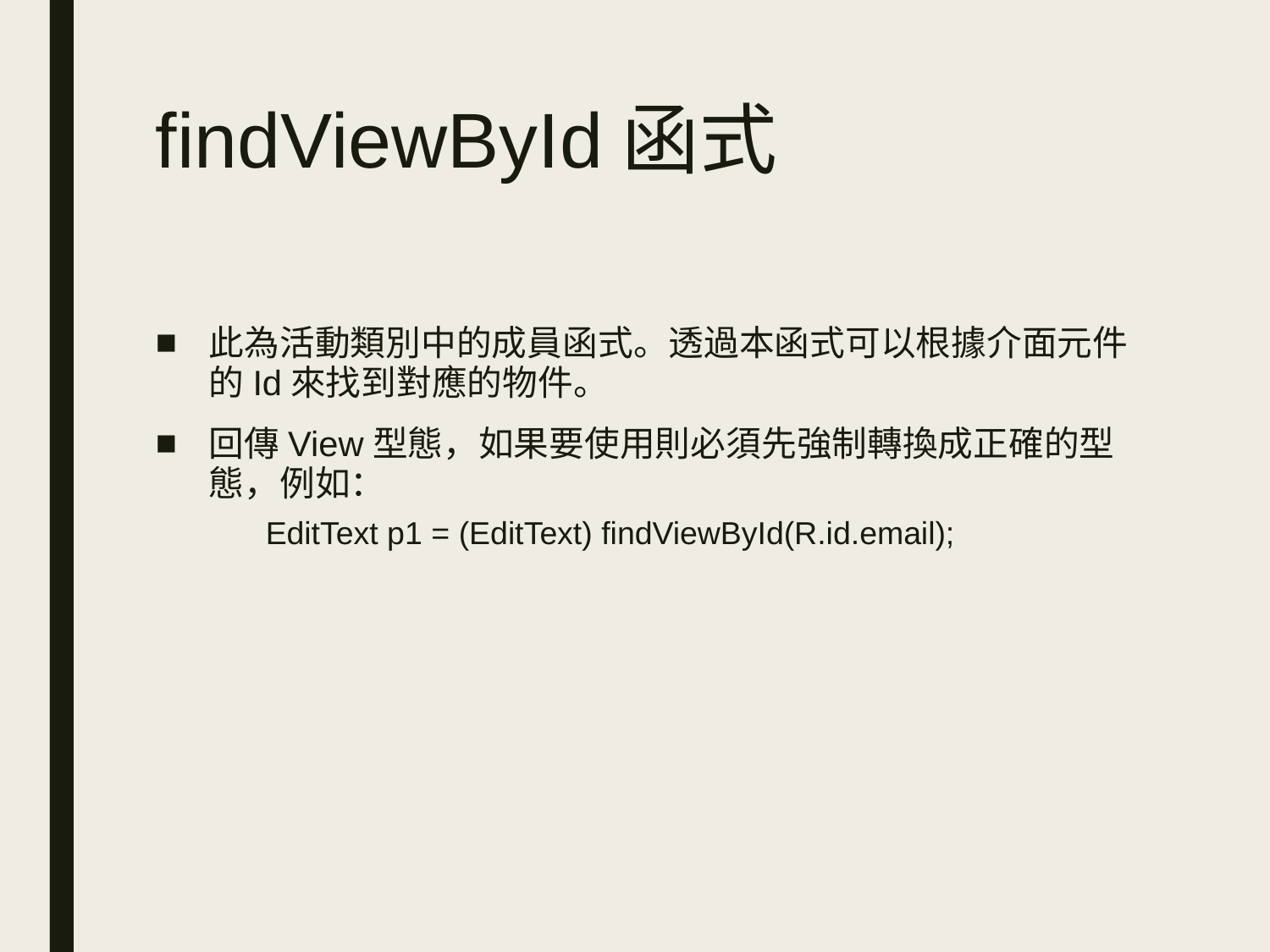

# findViewById函式
此為活動類別中的成員函式。透過本函式可以根據介面元件的Id來找到對應的物件。
回傳View型態，如果要使用則必須先強制轉換成正確的型態，例如：
EditText p1 = (EditText) findViewById(R.id.email);